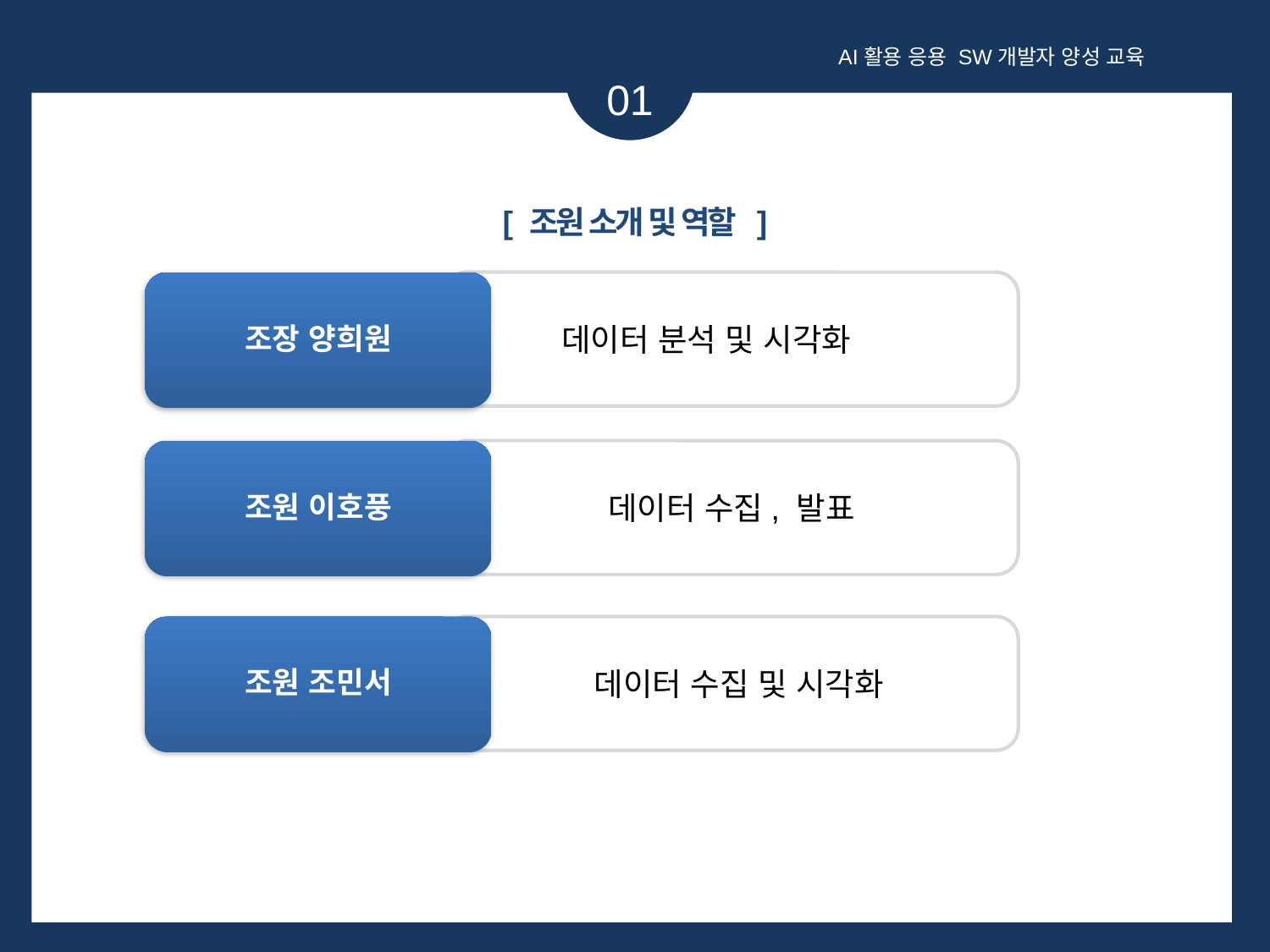

AI활용 응용 SW개발자 양성 교육
01
,
[ 조원 소개 및 역할  ]

조장 양희원
       데이터 분석 및 시각화

조원 이호풍
데이터 수집, 발표

조원 조민서
 데이터 수집 및 시각화